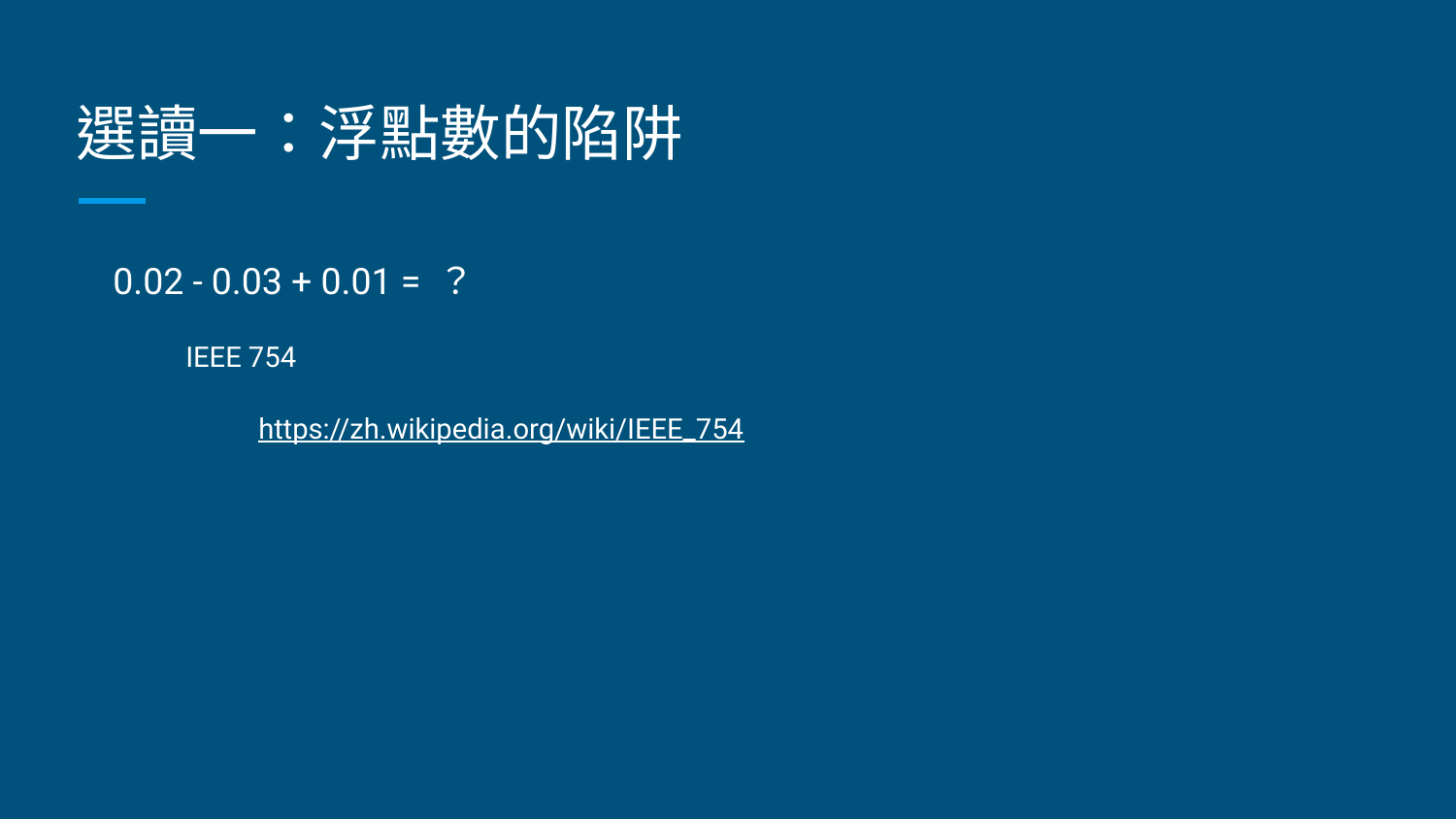

# 選讀一：浮點數的陷阱
0.02 - 0.03 + 0.01 = ？
IEEE 754
https://zh.wikipedia.org/wiki/IEEE_754